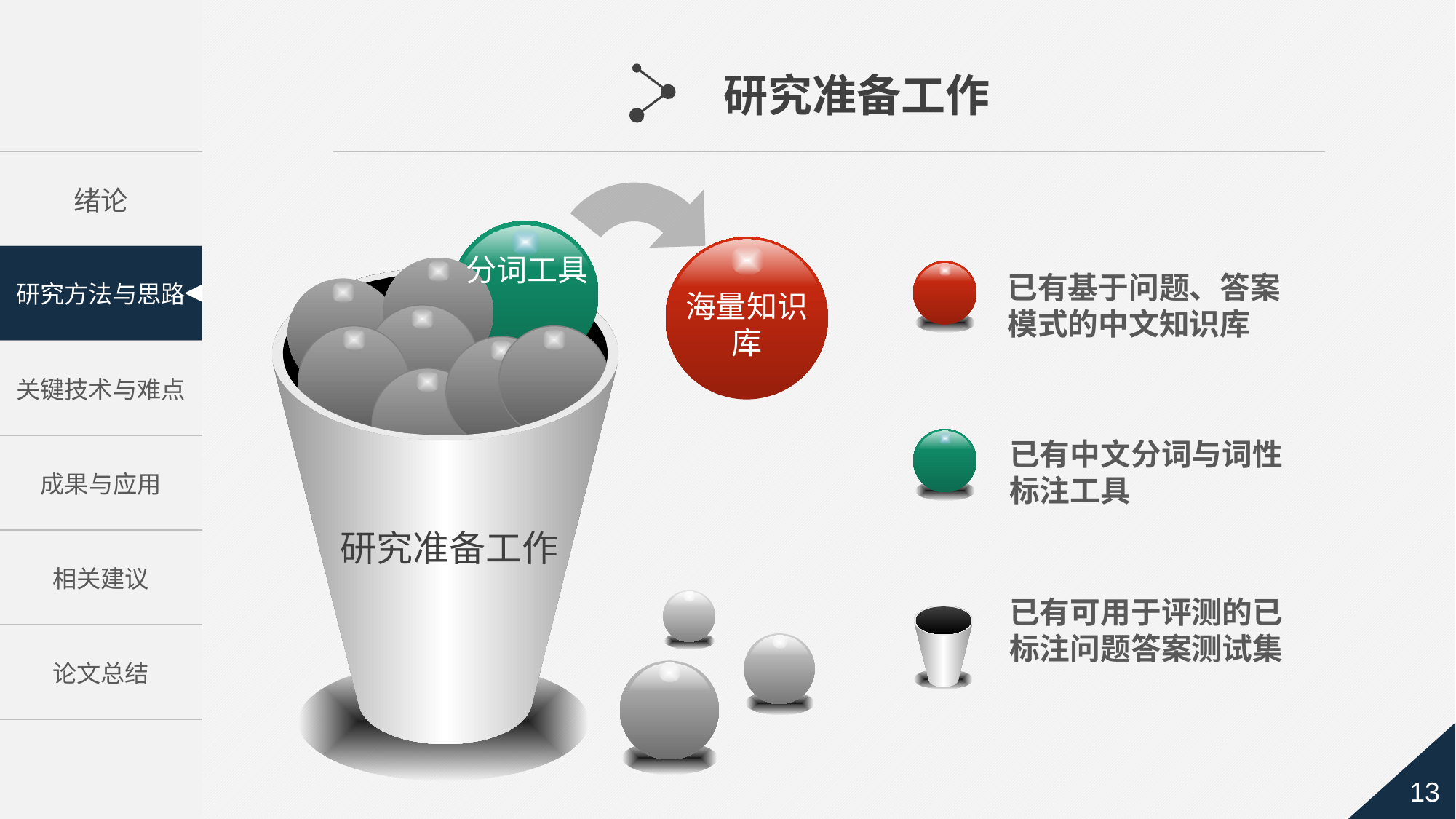

研究准备工作

分词工具

已有基于问题、答案模式的中文知识库
海量知识库
已有中文分词与词性标注工具

研究准备工作
已有可用于评测的已标注问题答案测试集